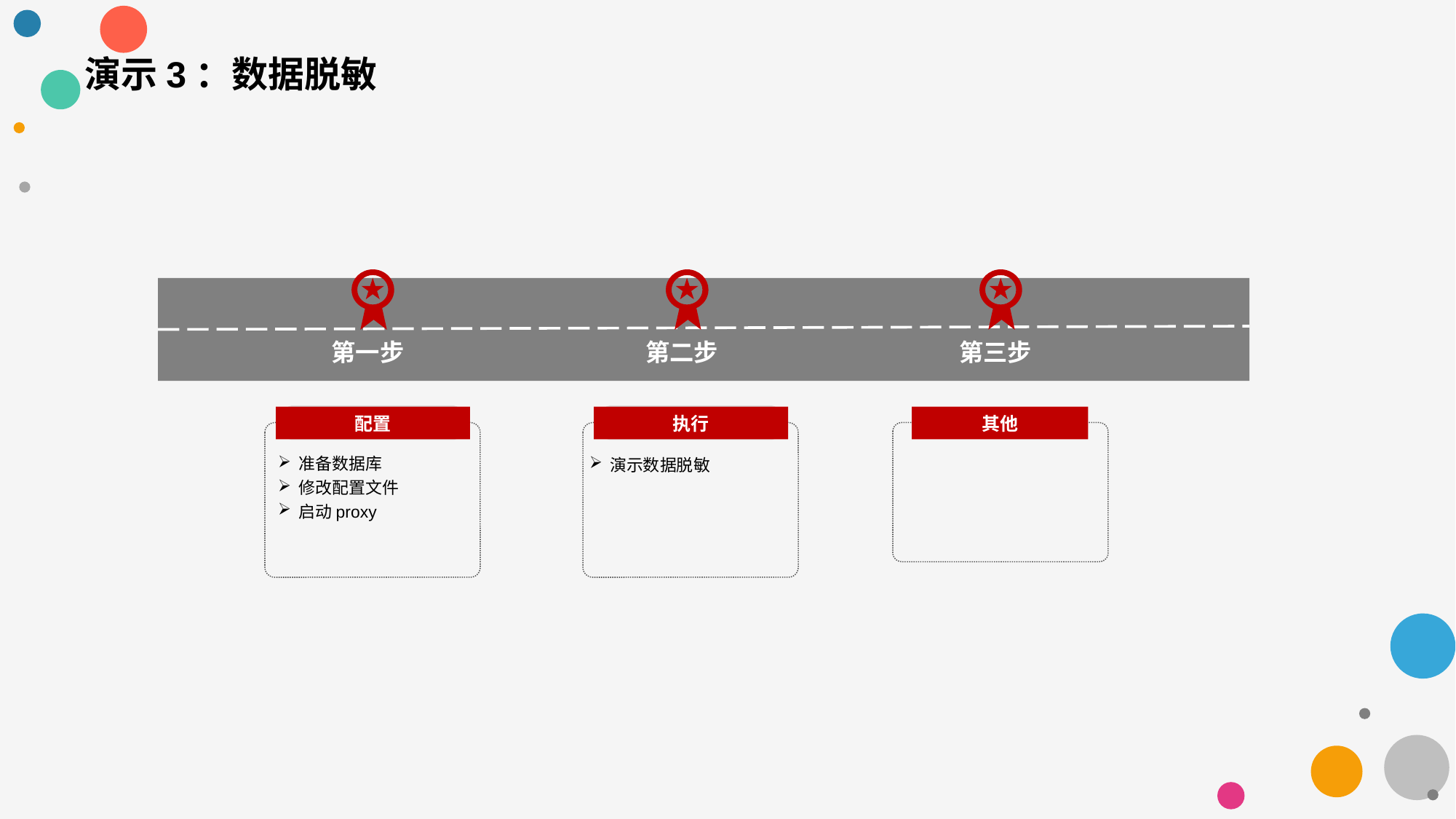

演示3：数据脱敏

第一步
第二步
第三步
配置

执行

其他

准备数据库
修改配置文件
启动proxy
演示数据脱敏